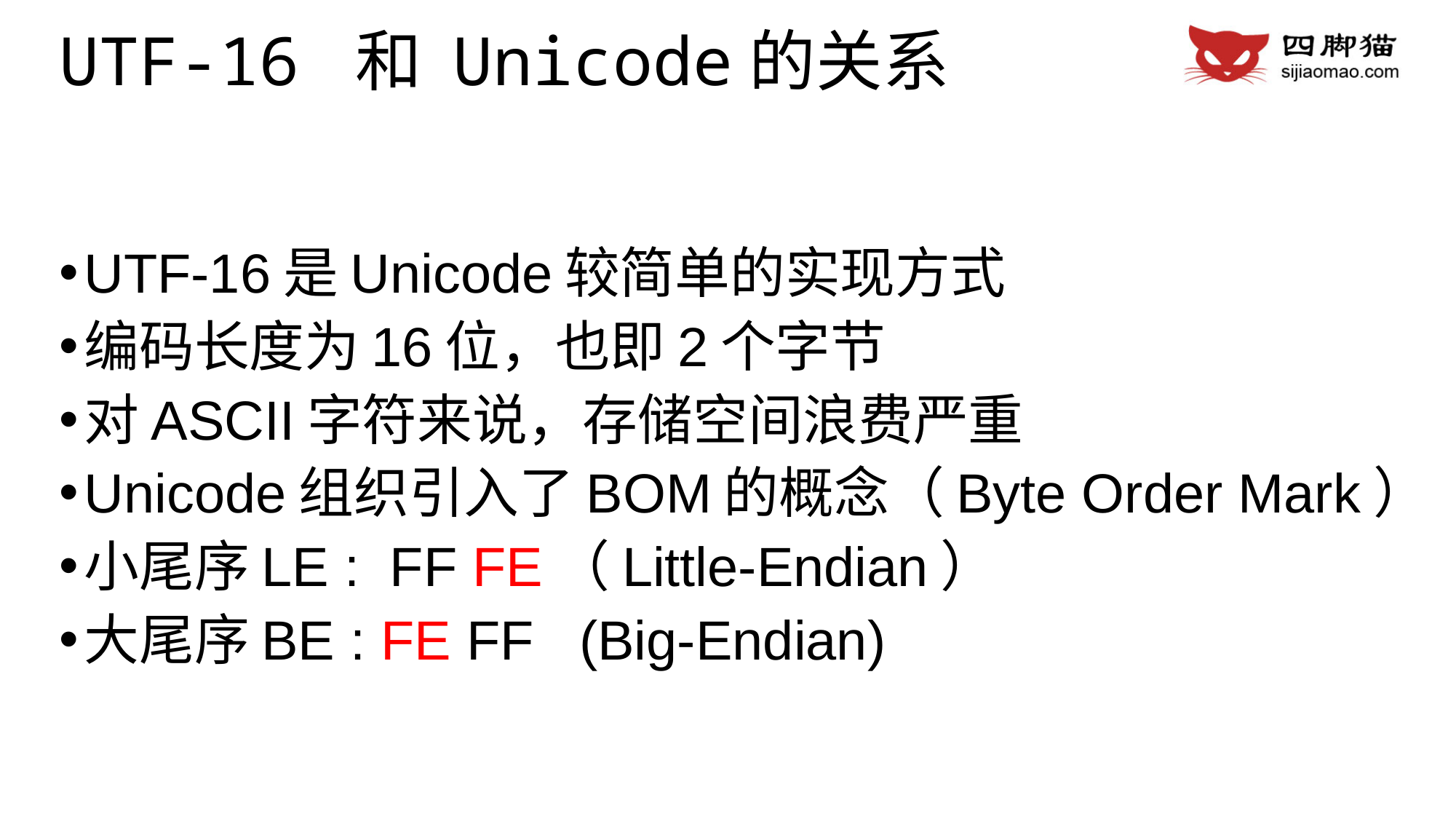

UTF-16 和 Unicode的关系

UTF-16是Unicode较简单的实现方式
编码长度为16位，也即2个字节
对ASCII字符来说，存储空间浪费严重
Unicode组织引入了BOM的概念（Byte Order Mark）
小尾序LE :  FF FE（Little-Endian）
大尾序BE : FE FF   (Big-Endian)